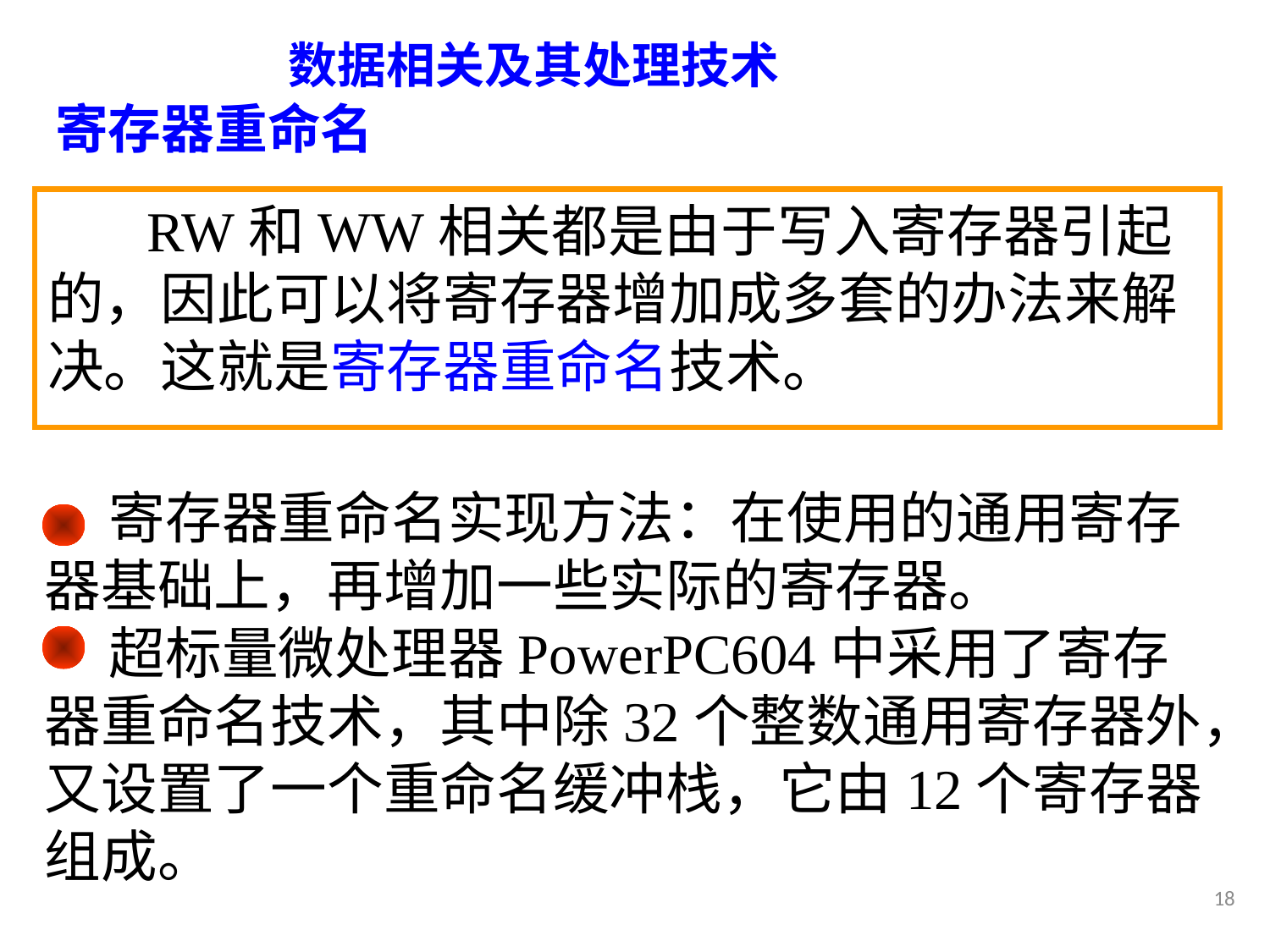

# 数据相关及其处理技术
寄存器重命名
       RW和WW相关都是由于写入寄存器引起的，因此可以将寄存器增加成多套的办法来解决。这就是寄存器重命名技术。
    寄存器重命名实现方法：在使用的通用寄存器基础上，再增加一些实际的寄存器。
    超标量微处理器PowerPC604中采用了寄存器重命名技术，其中除32个整数通用寄存器外，又设置了一个重命名缓冲栈，它由12个寄存器组成。

18